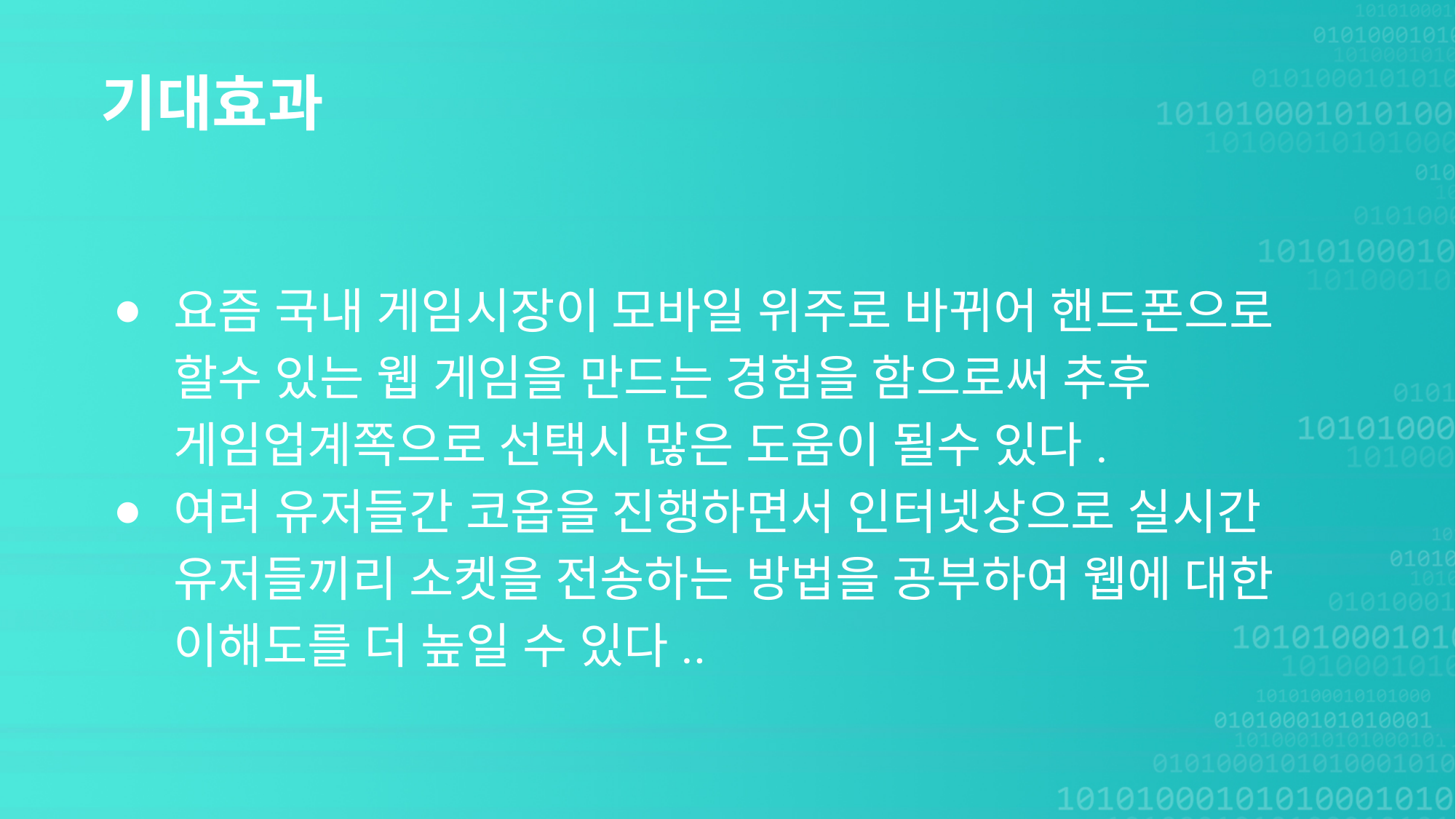

기대효과
요즘 국내 게임시장이 모바일 위주로 바뀌어 핸드폰으로 할수 있는 웹 게임을 만드는 경험을 함으로써 추후 게임업계쪽으로 선택시 많은 도움이 될수 있다.
여러 유저들간 코옵을 진행하면서 인터넷상으로 실시간 유저들끼리 소켓을 전송하는 방법을 공부하여 웹에 대한 이해도를 더 높일 수 있다..